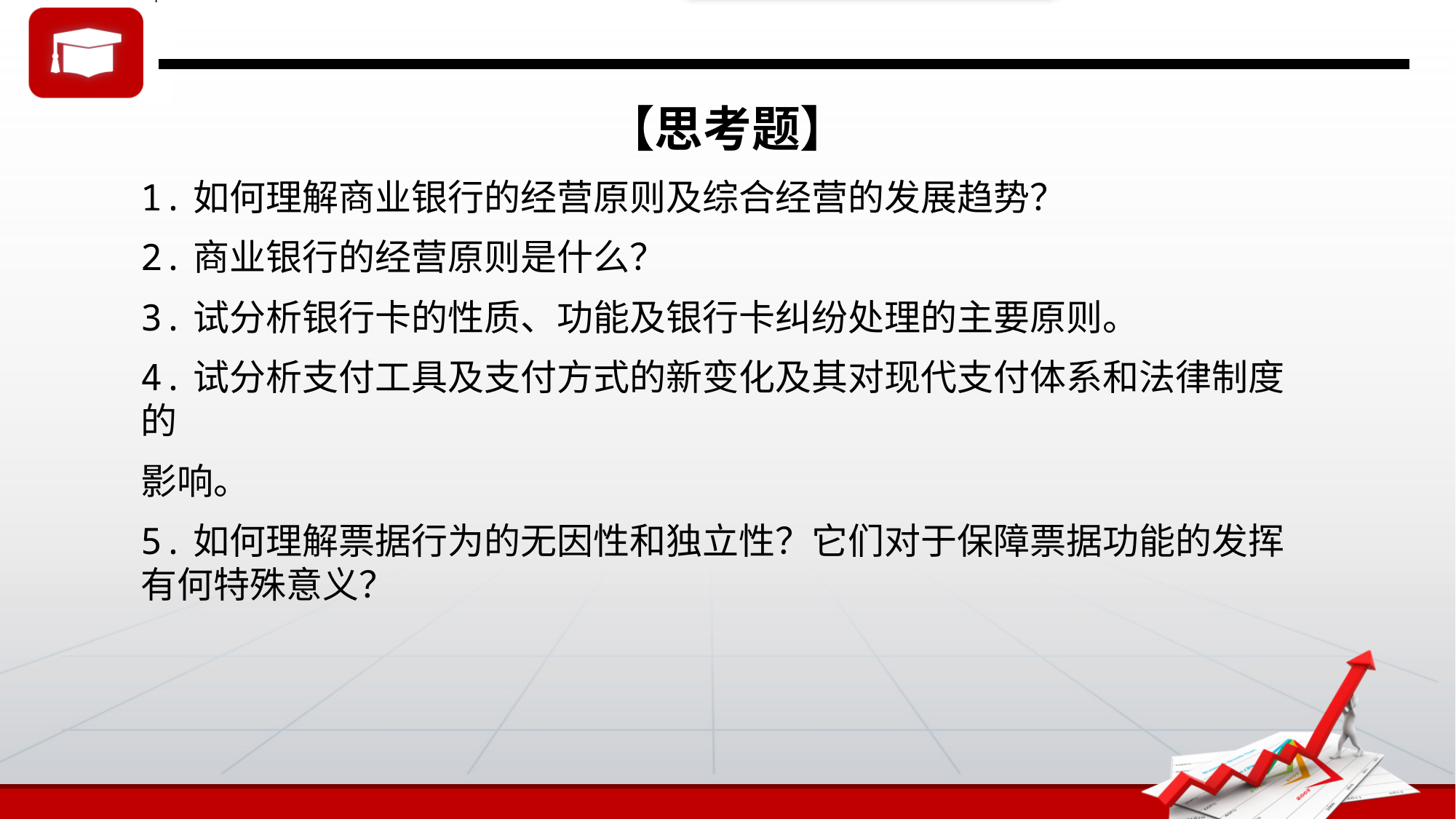

# 【思考题】
1.如何理解商业银行的经营原则及综合经营的发展趋势？
2.商业银行的经营原则是什么？
3.试分析银行卡的性质、功能及银行卡纠纷处理的主要原则。
4.试分析支付工具及支付方式的新变化及其对现代支付体系和法律制度的
影响。
5.如何理解票据行为的无因性和独立性？它们对于保障票据功能的发挥有何特殊意义？